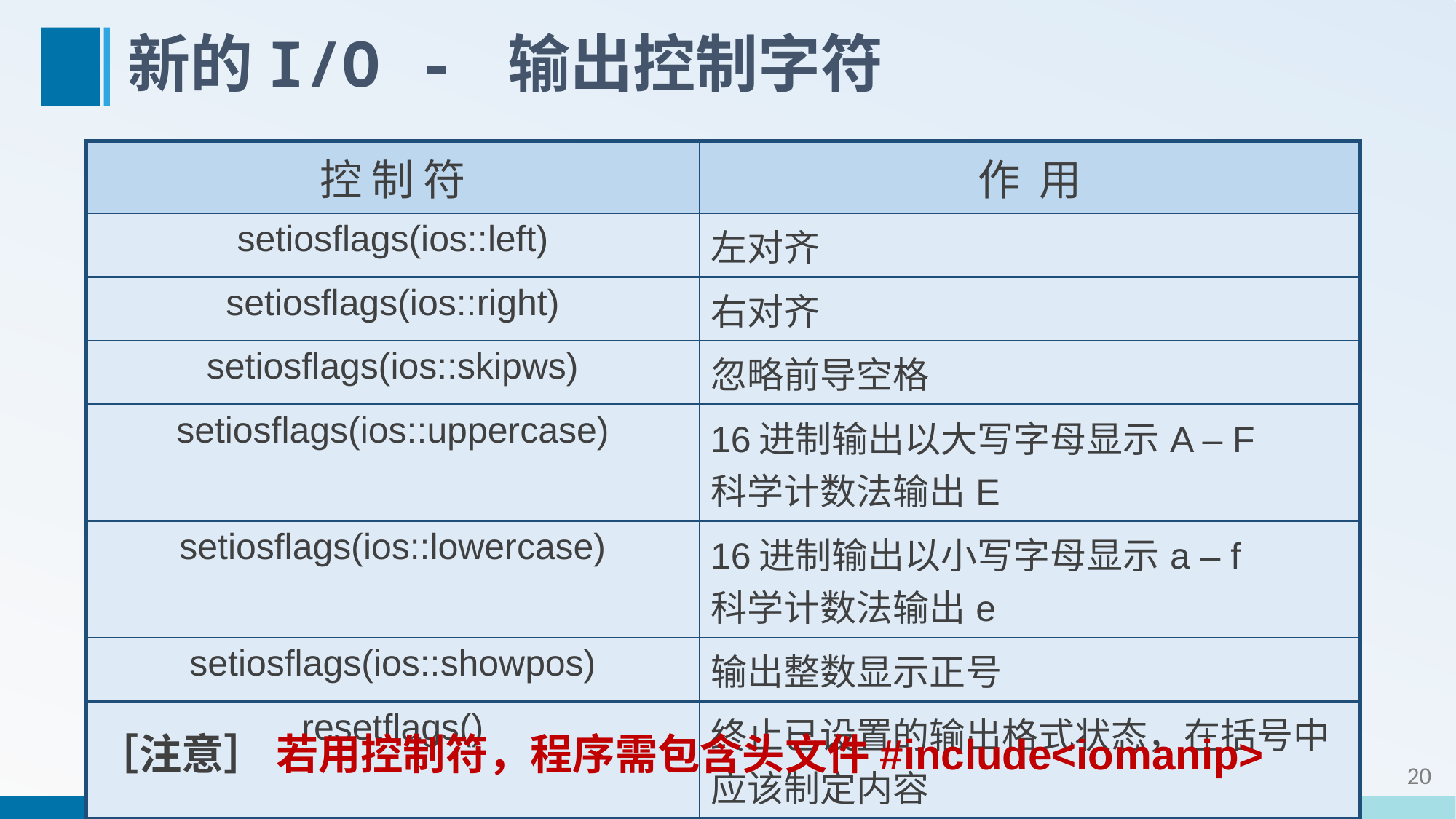

# 新的I/O - 输出控制字符
| 控 制 符 | 作 用 |
| --- | --- |
| setiosflags(ios::left) | 左对齐 |
| setiosflags(ios::right) | 右对齐 |
| setiosflags(ios::skipws) | 忽略前导空格 |
| setiosflags(ios::uppercase) | 16进制输出以大写字母显示A – F 科学计数法输出E |
| setiosflags(ios::lowercase) | 16进制输出以小写字母显示a – f 科学计数法输出e |
| setiosflags(ios::showpos) | 输出整数显示正号 |
| resetflags() | 终止已设置的输出格式状态，在括号中应该制定内容 |
［注意］ 若用控制符，程序需包含头文件#include<iomanip>